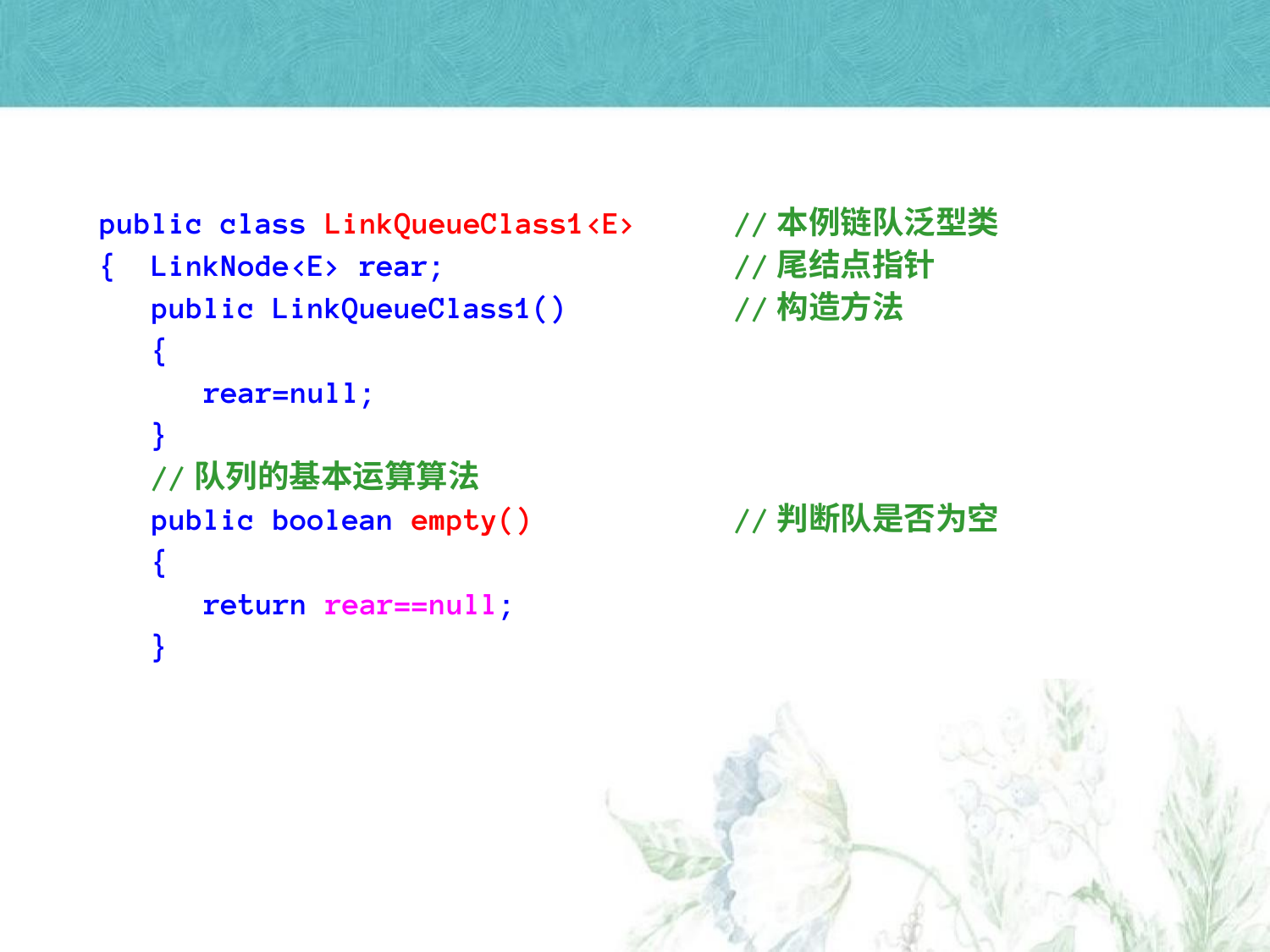

public class LinkQueueClass1<E>	//本例链队泛型类
{  LinkNode<E> rear;			//尾结点指针
   public LinkQueueClass1()		//构造方法
   {
      rear=null;
   }
   //队列的基本运算算法
   public boolean empty()		//判断队是否为空
   {
      return rear==null;
   }